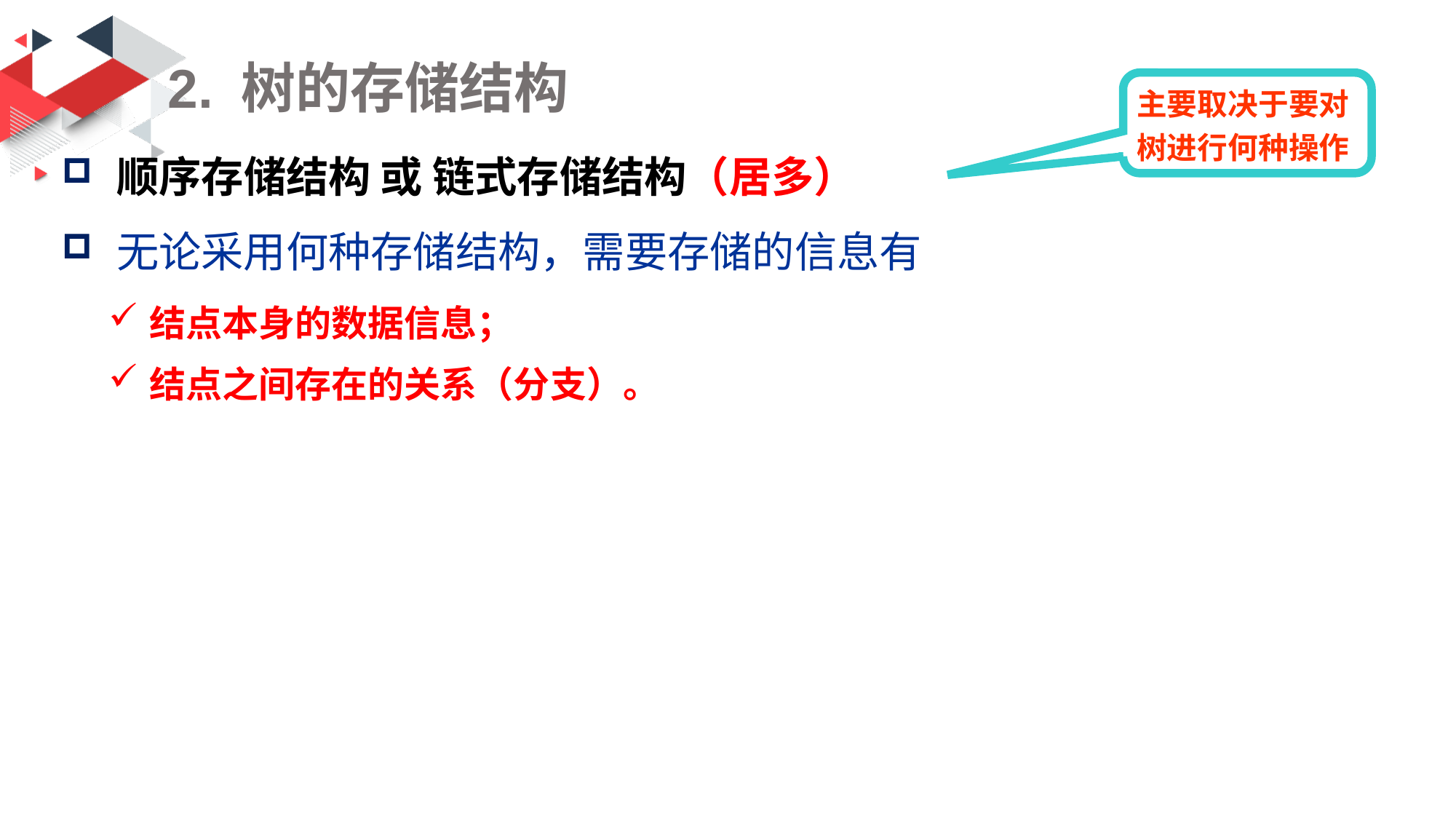

# 2. 树的存储结构

主要取决于要对
树进行何种操作
顺序存储结构 或 链式存储结构（居多）
无论采用何种存储结构，需要存储的信息有

结点本身的数据信息；
结点之间存在的关系（分支）。